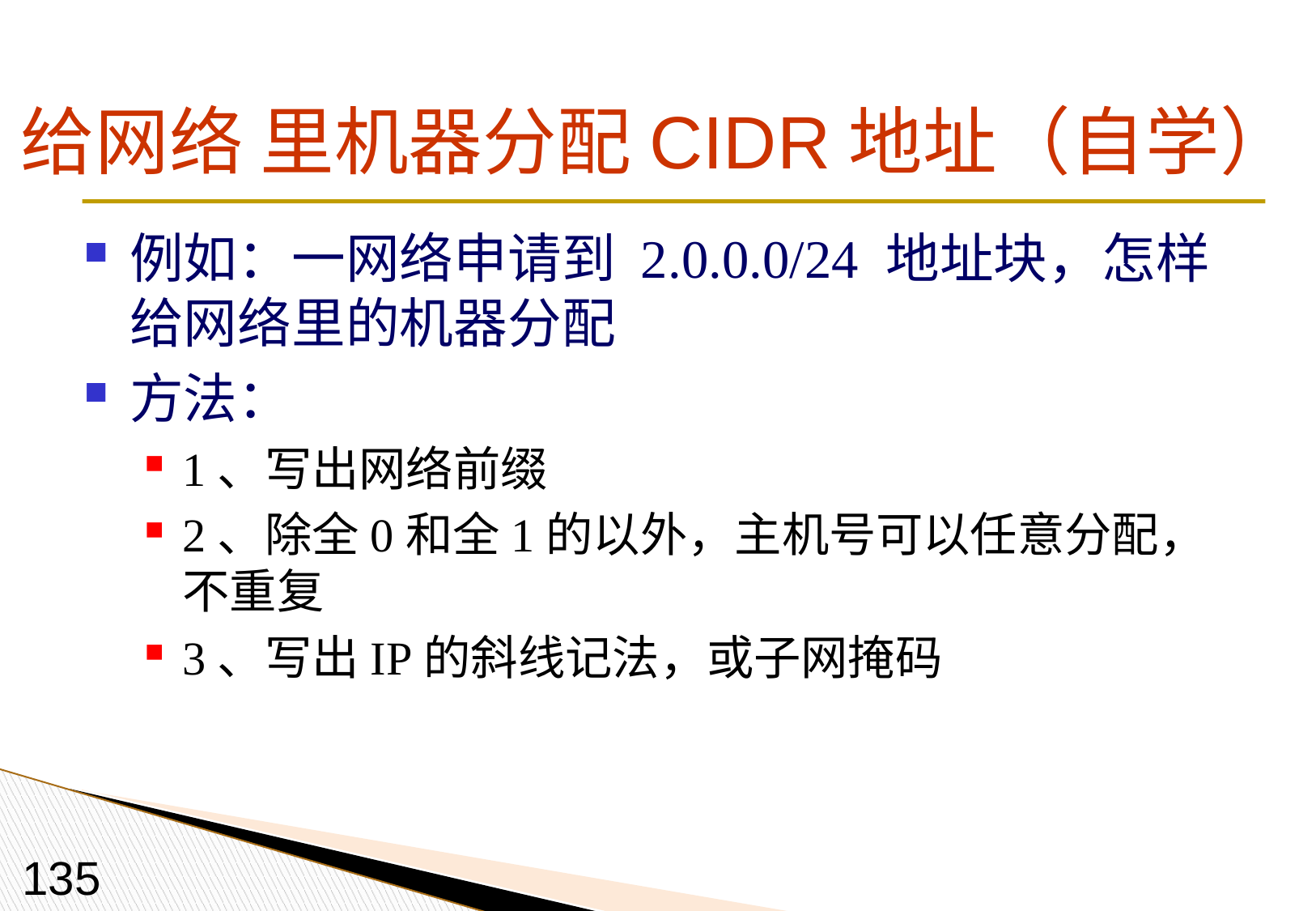

# 给网络 里机器分配CIDR地址（自学）
例如：一网络申请到 2.0.0.0/24 地址块，怎样给网络里的机器分配
方法：
1、写出网络前缀
2、除全0和全1的以外，主机号可以任意分配，不重复
3、写出IP的斜线记法，或子网掩码
135